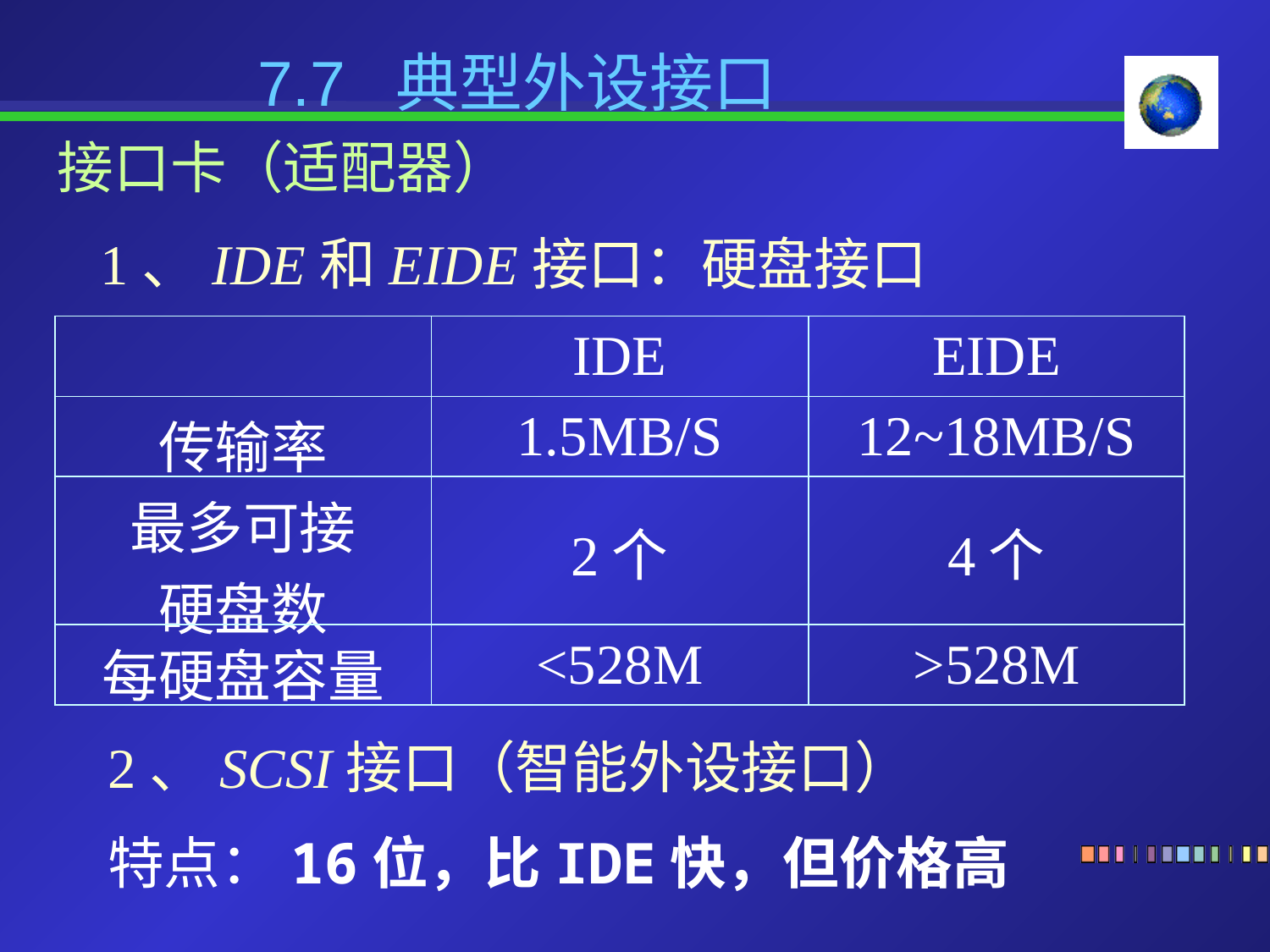

7.7  典型外设接口
接口卡（适配器）
   1、IDE和EIDE接口：硬盘接口

|  | IDE | EIDE |
| --- | --- | --- |
| 传输率 | 1.5MB/S | 12~18MB/S |
| 最多可接 硬盘数 | 2个 | 4个 |
| 每硬盘容量 | <528M | >528M |
2、SCSI接口（智能外设接口）
特点：16位，比IDE快，但价格高
127